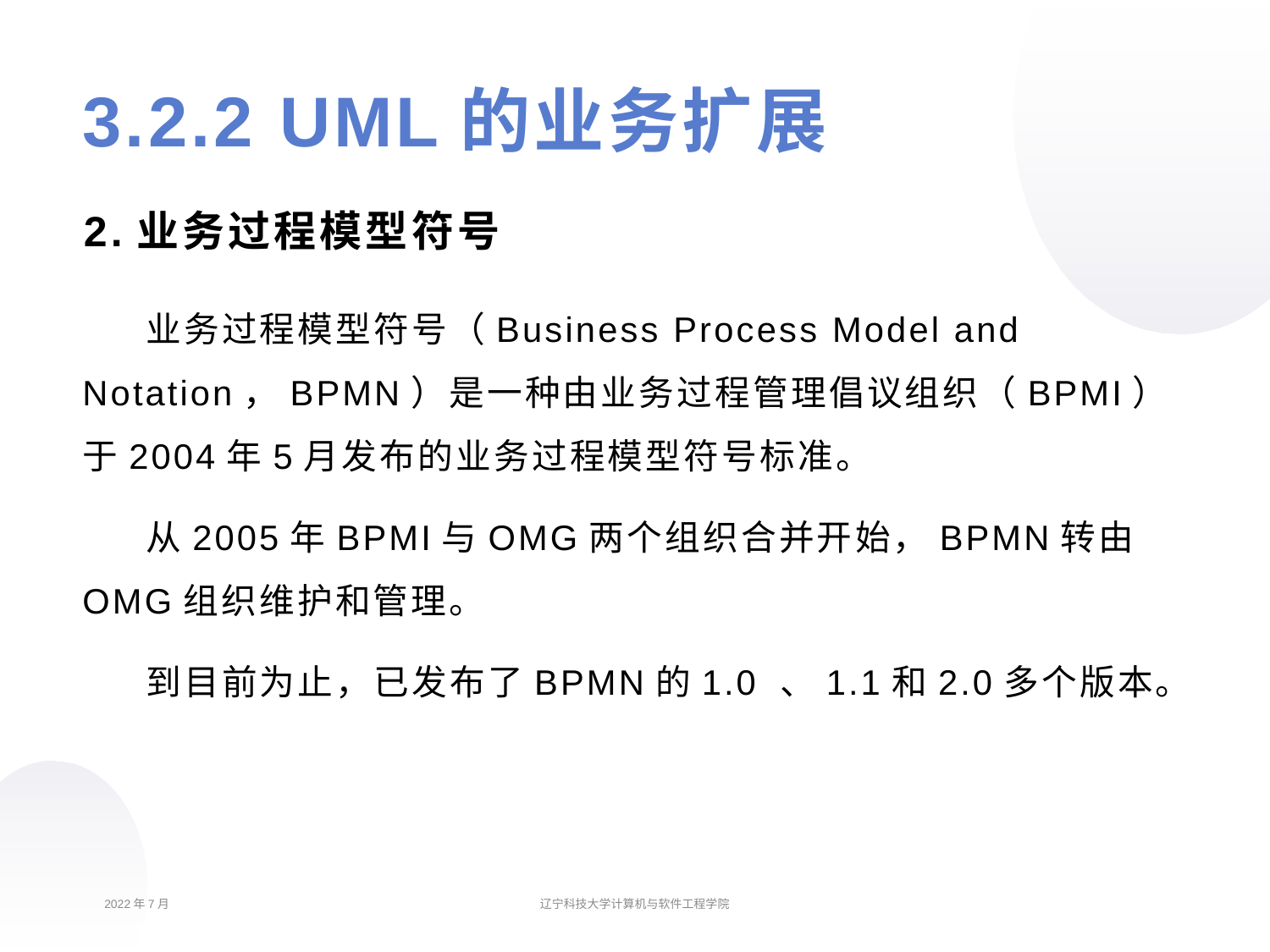

# 3.2.2 UML的业务扩展
2.业务过程模型符号
业务过程模型符号（Business Process Model and Notation，BPMN）是一种由业务过程管理倡议组织（BPMI）于2004年5月发布的业务过程模型符号标准。
从2005年BPMI与OMG两个组织合并开始，BPMN转由OMG组织维护和管理。
到目前为止，已发布了BPMN的1.0 、1.1和2.0多个版本。

2022年7月
辽宁科技大学计算机与软件工程学院
45